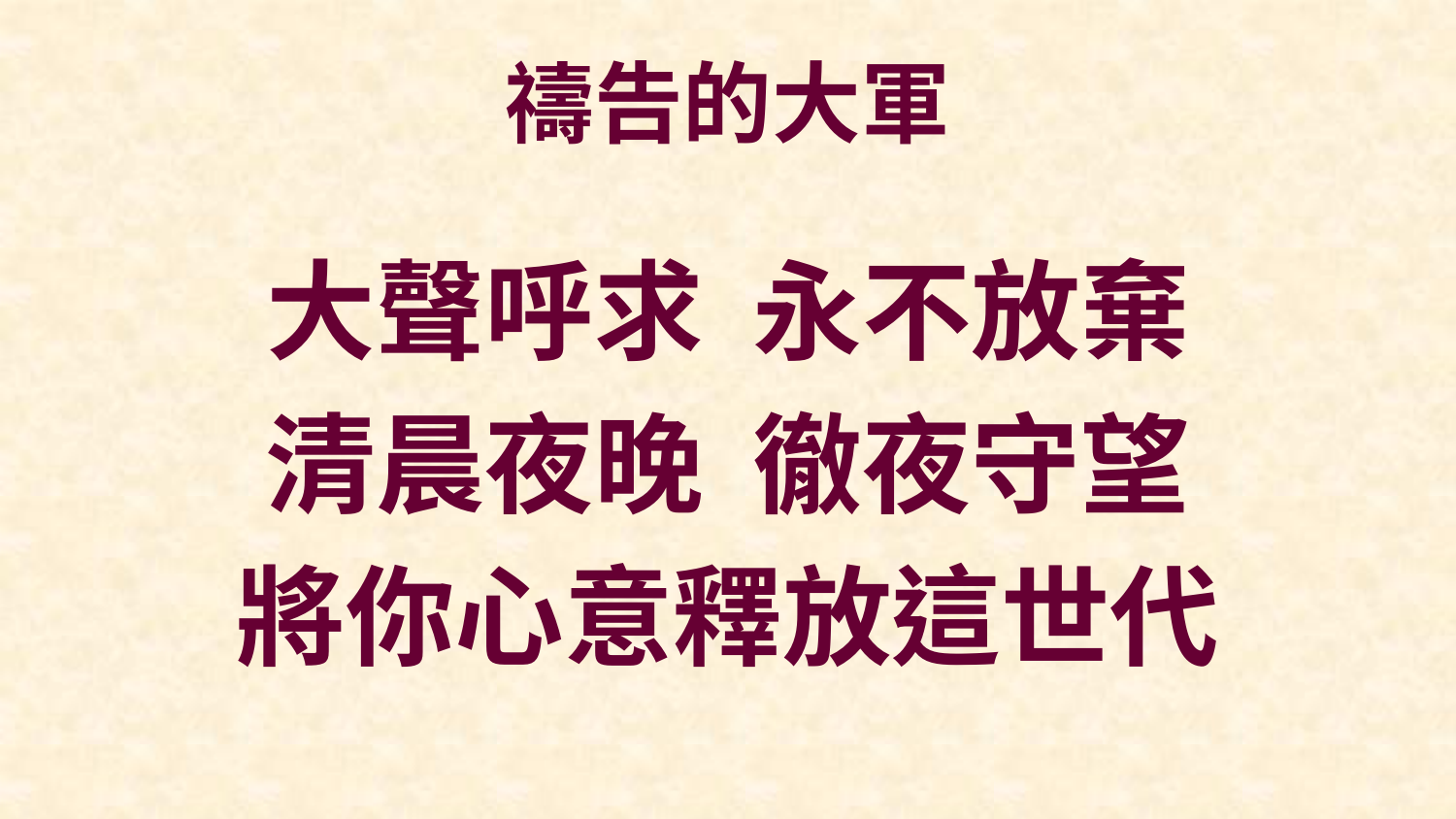

# 禱告的大軍
大聲呼求  永不放棄
清晨夜晚  徹夜守望
將你心意釋放這世代